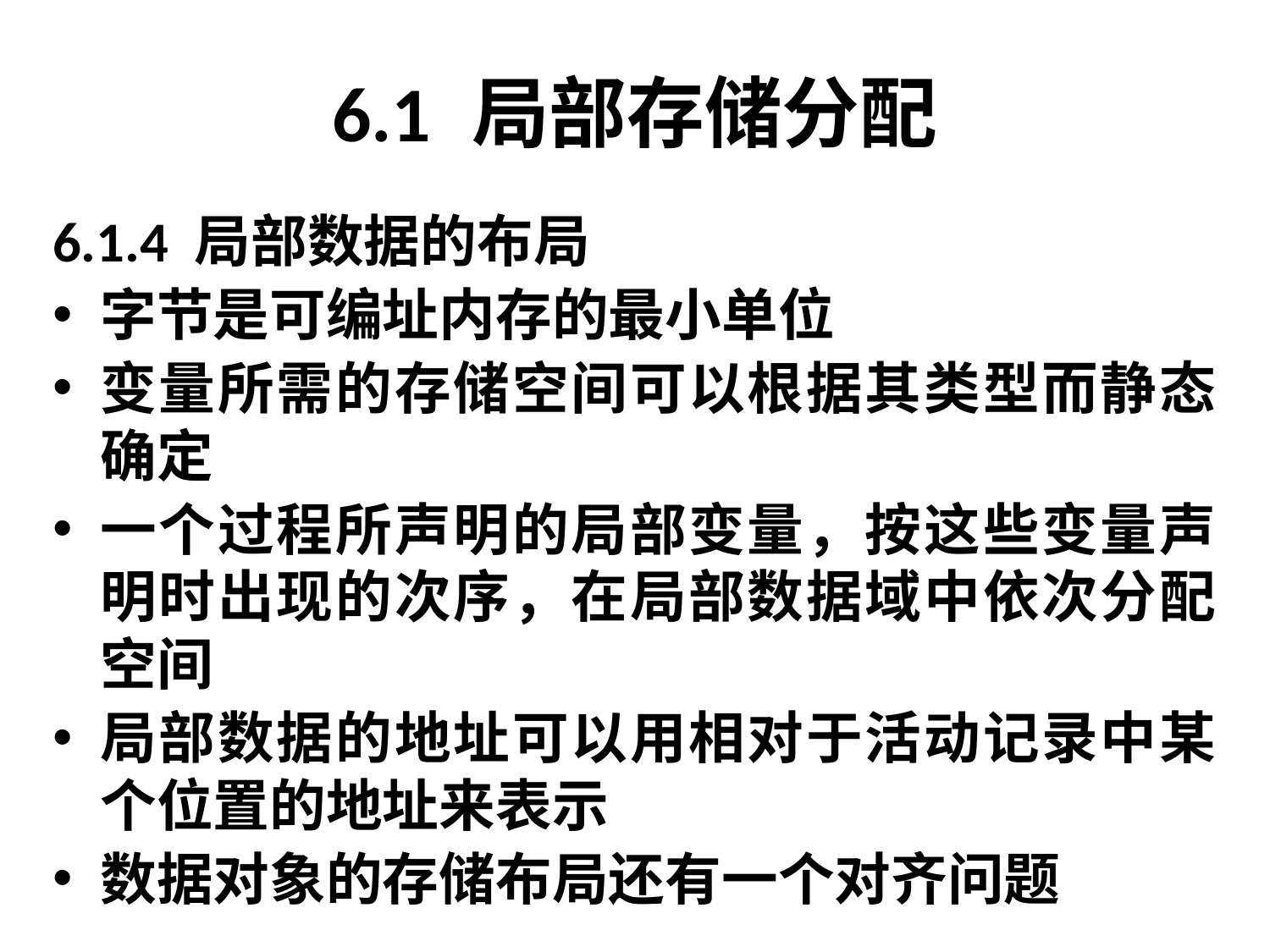

# 6.1 局部存储分配
6.1.4 局部数据的布局
字节是可编址内存的最小单位
变量所需的存储空间可以根据其类型而静态确定
一个过程所声明的局部变量，按这些变量声明时出现的次序，在局部数据域中依次分配空间
局部数据的地址可以用相对于活动记录中某个位置的地址来表示
数据对象的存储布局还有一个对齐问题